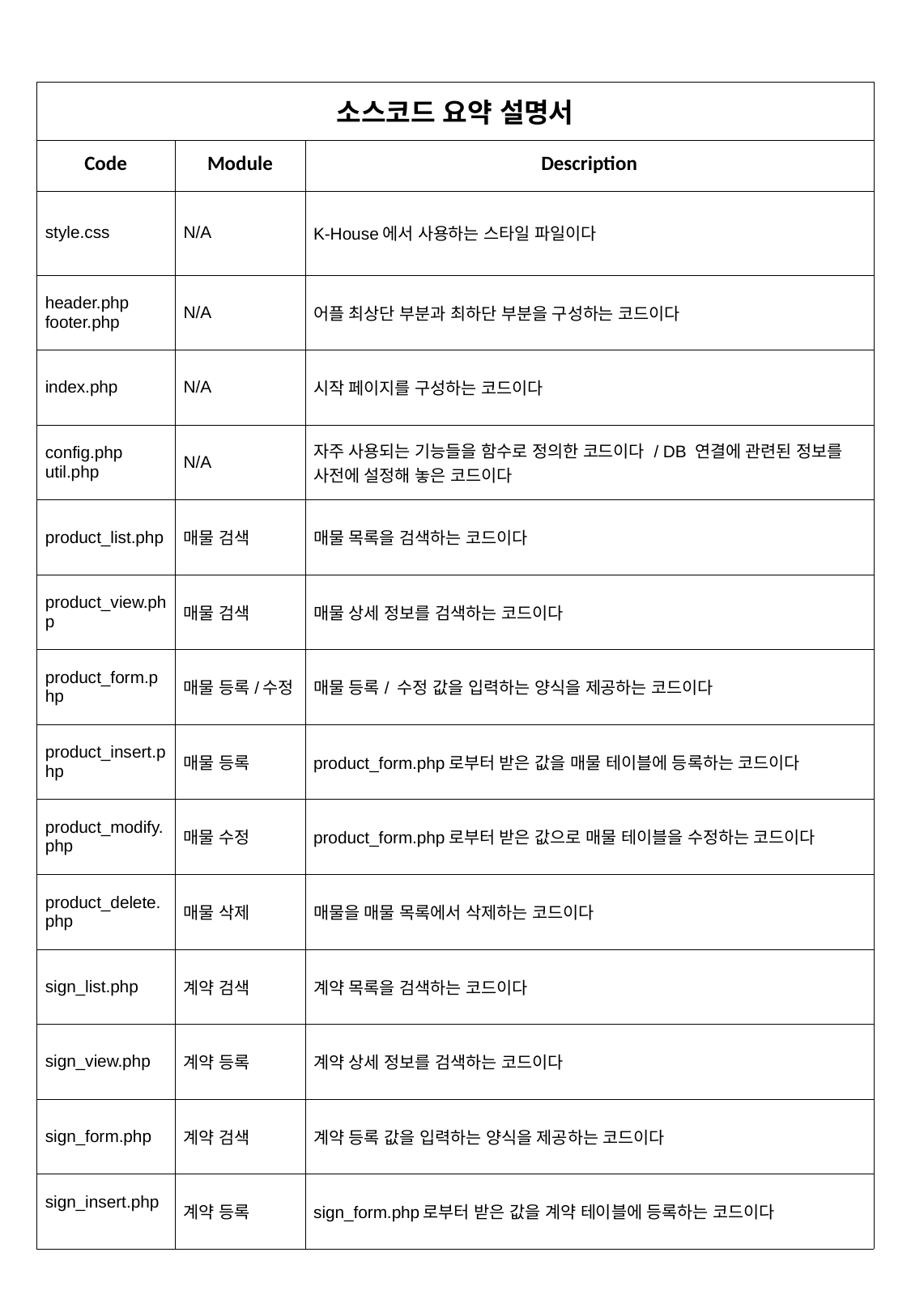

| 소스코드 요약 설명서 | Module | Description |
| --- | --- | --- |
| Code | Module | Description |
| style.css | N/A | K-House에서 사용하는 스타일 파일이다 |
| header.php footer.php | N/A | 어플 최상단 부분과 최하단 부분을 구성하는 코드이다 |
| index.php | N/A | 시작 페이지를 구성하는 코드이다 |
| config.php util.php | N/A | 자주 사용되는 기능들을 함수로 정의한 코드이다 / DB 연결에 관련된 정보를 사전에 설정해 놓은 코드이다 |
| product\_list.php | 매물 검색 | 매물 목록을 검색하는 코드이다 |
| product\_view.php | 매물 검색 | 매물 상세 정보를 검색하는 코드이다 |
| product\_form.php | 매물 등록/수정 | 매물 등록/ 수정 값을 입력하는 양식을 제공하는 코드이다 |
| product\_insert.php | 매물 등록 | product\_form.php로부터 받은 값을 매물 테이블에 등록하는 코드이다 |
| product\_modify.php | 매물 수정 | product\_form.php로부터 받은 값으로 매물 테이블을 수정하는 코드이다 |
| product\_delete.php | 매물 삭제 | 매물을 매물 목록에서 삭제하는 코드이다 |
| sign\_list.php | 계약 검색 | 계약 목록을 검색하는 코드이다 |
| sign\_view.php | 계약 등록 | 계약 상세 정보를 검색하는 코드이다 |
| sign\_form.php | 계약 검색 | 계약 등록 값을 입력하는 양식을 제공하는 코드이다 |
| sign\_insert.php | 계약 등록 | sign\_form.php로부터 받은 값을 계약 테이블에 등록하는 코드이다 |